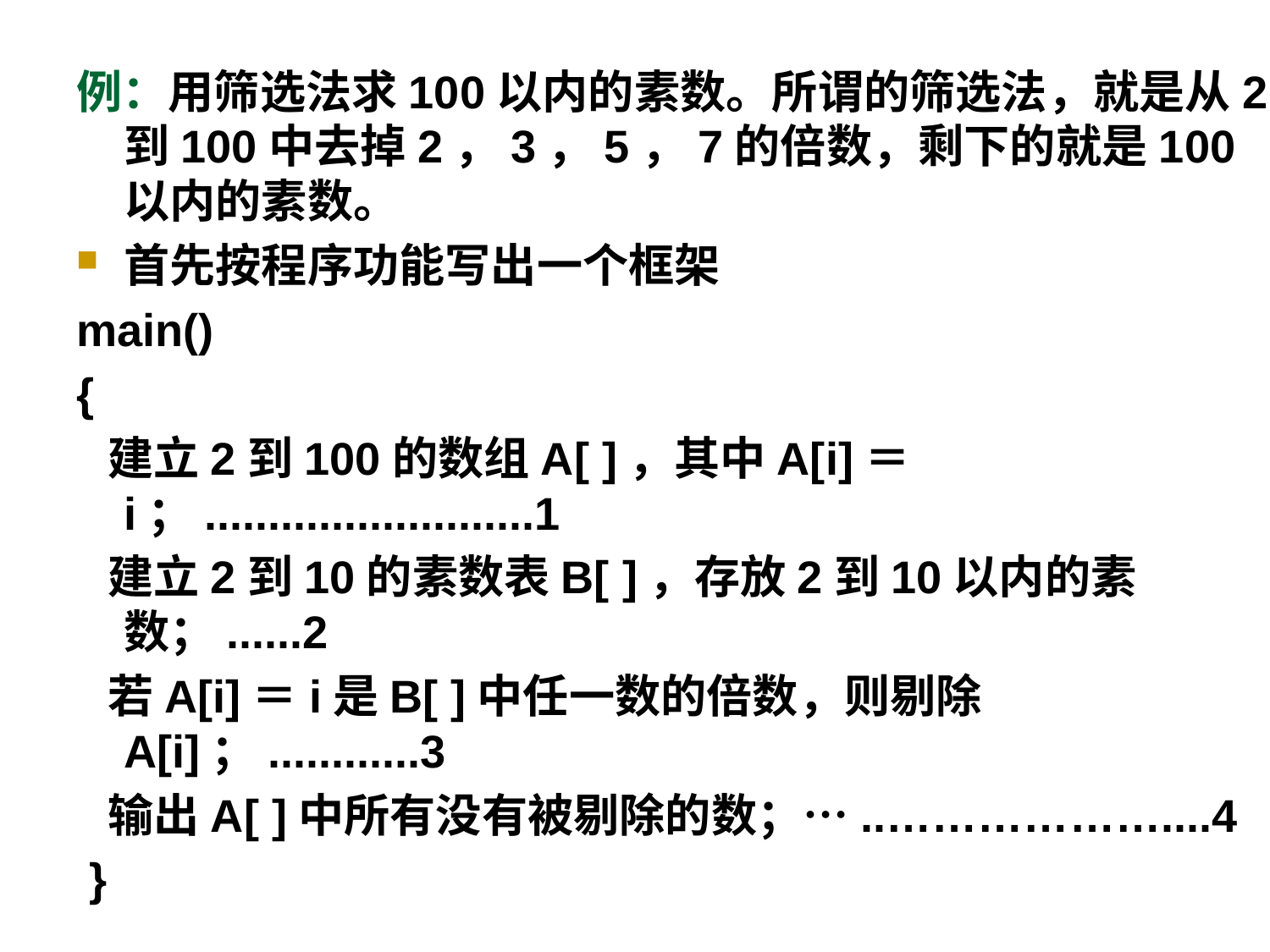

例：用筛选法求100以内的素数。所谓的筛选法，就是从2到100中去掉2，3，5，7的倍数，剩下的就是100以内的素数。
首先按程序功能写出一个框架
main()
{
  建立2到100的数组A[ ]，其中A[i]＝i；..........................1
  建立2到10的素数表B[ ]，存放2到10以内的素数；......2
  若A[i]＝i是B[ ]中任一数的倍数，则剔除A[i]；............3
  输出A[ ]中所有没有被剔除的数；…..………………....4
 }